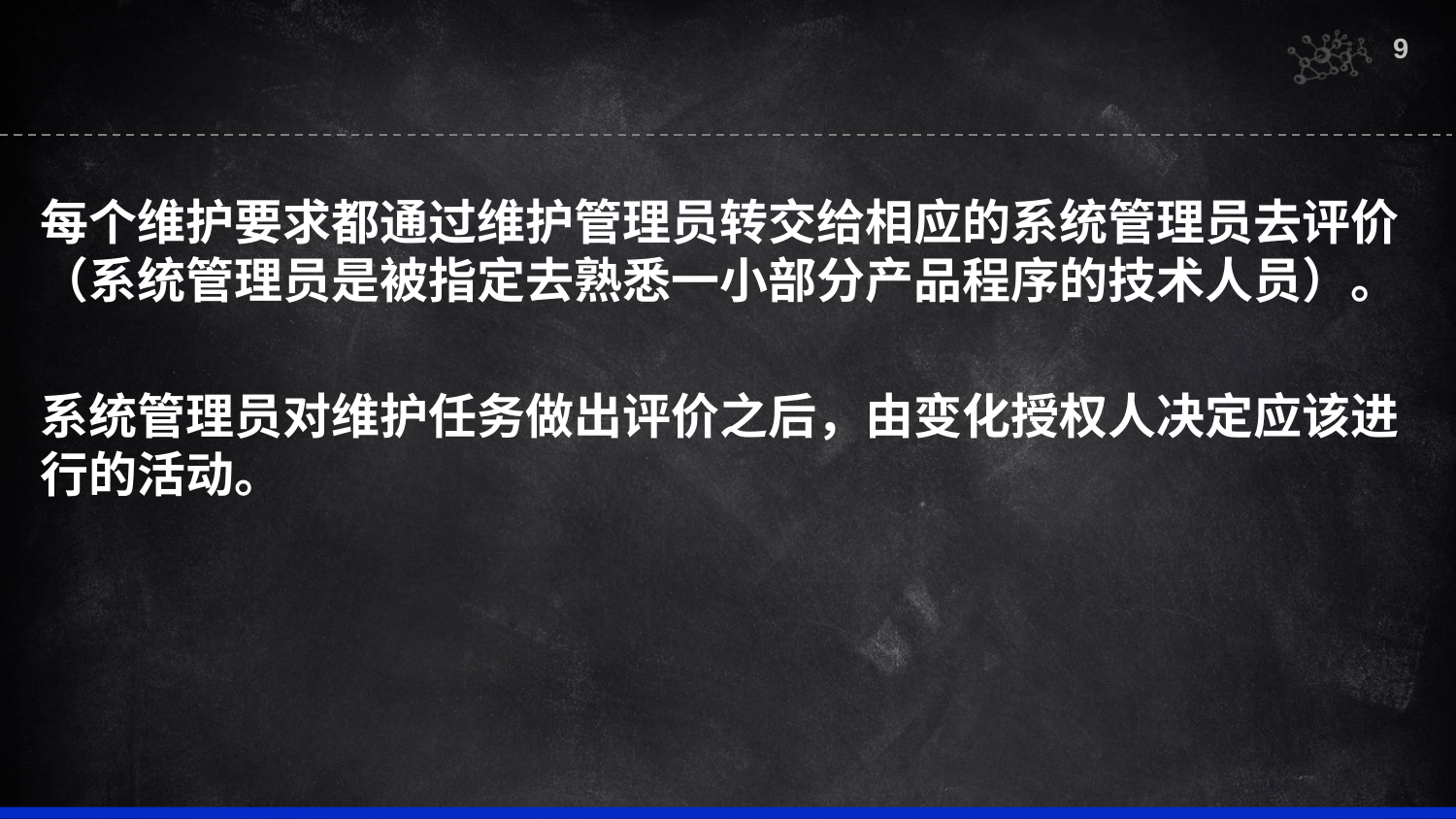

9
每个维护要求都通过维护管理员转交给相应的系统管理员去评价（系统管理员是被指定去熟悉一小部分产品程序的技术人员）。

系统管理员对维护任务做出评价之后，由变化授权人决定应该进行的活动。